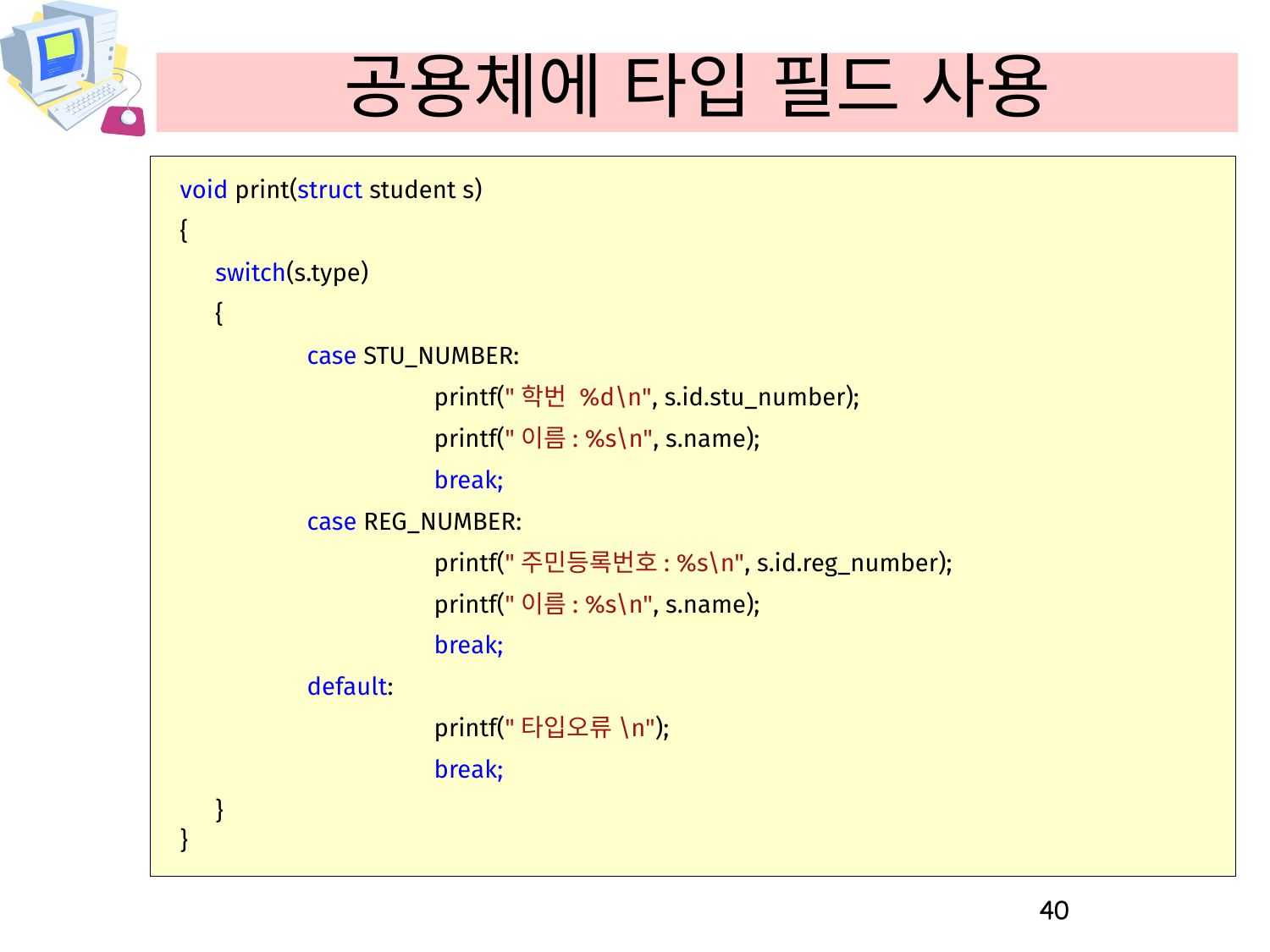

# 공용체에 타입 필드 사용
void print(struct student s)
{
	switch(s.type)
	{
		case STU_NUMBER:
			printf("학번 %d\n", s.id.stu_number);
			printf("이름: %s\n", s.name);
			break;
		case REG_NUMBER:
			printf("주민등록번호: %s\n", s.id.reg_number);
			printf("이름: %s\n", s.name);
			break;
		default:
			printf("타입오류\n");
			break;
	}
}

40